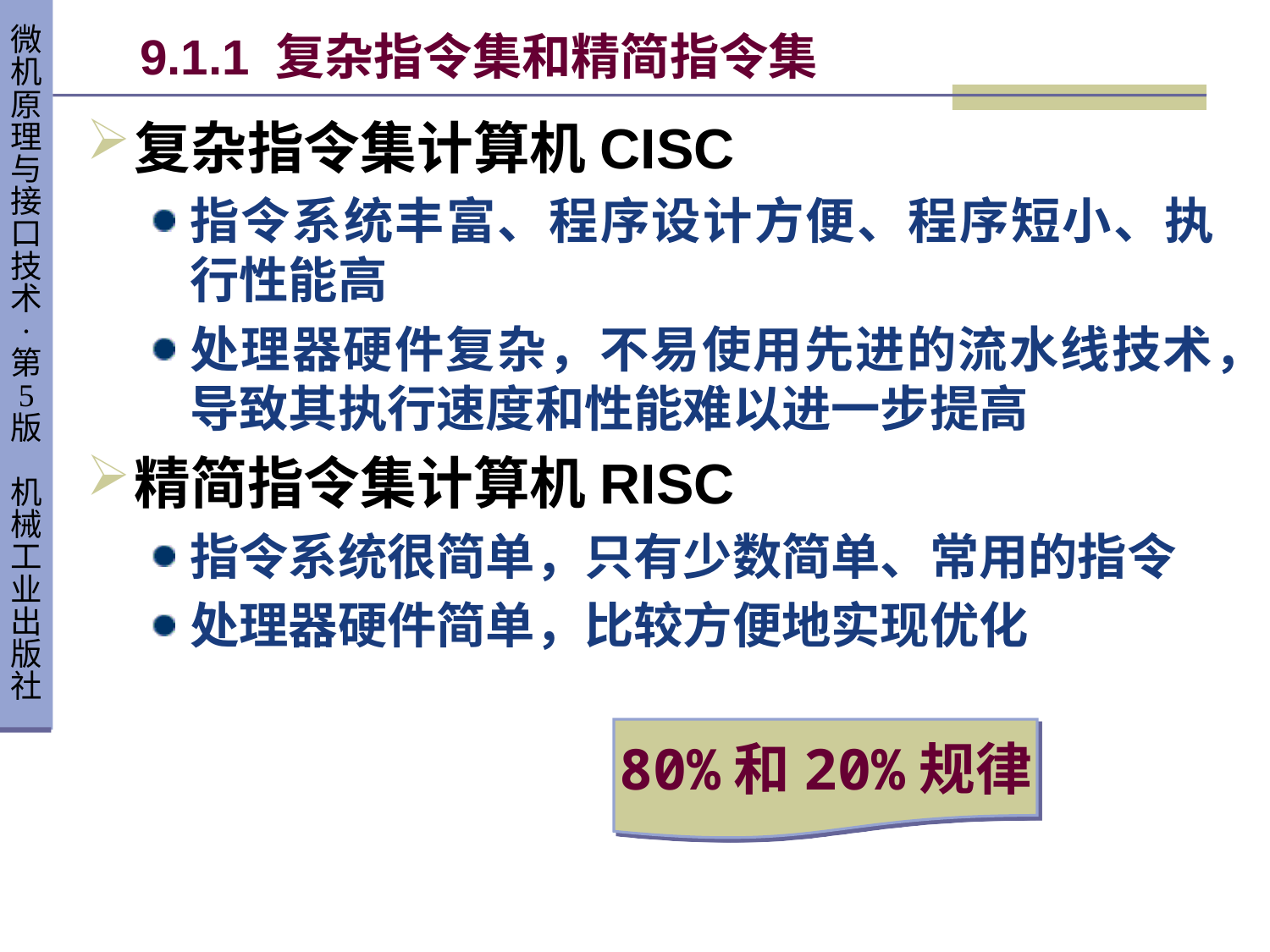

# 9.1.1 复杂指令集和精简指令集
复杂指令集计算机CISC
指令系统丰富、程序设计方便、程序短小、执行性能高
处理器硬件复杂，不易使用先进的流水线技术，导致其执行速度和性能难以进一步提高
精简指令集计算机RISC
指令系统很简单，只有少数简单、常用的指令
处理器硬件简单，比较方便地实现优化
80%和20%规律